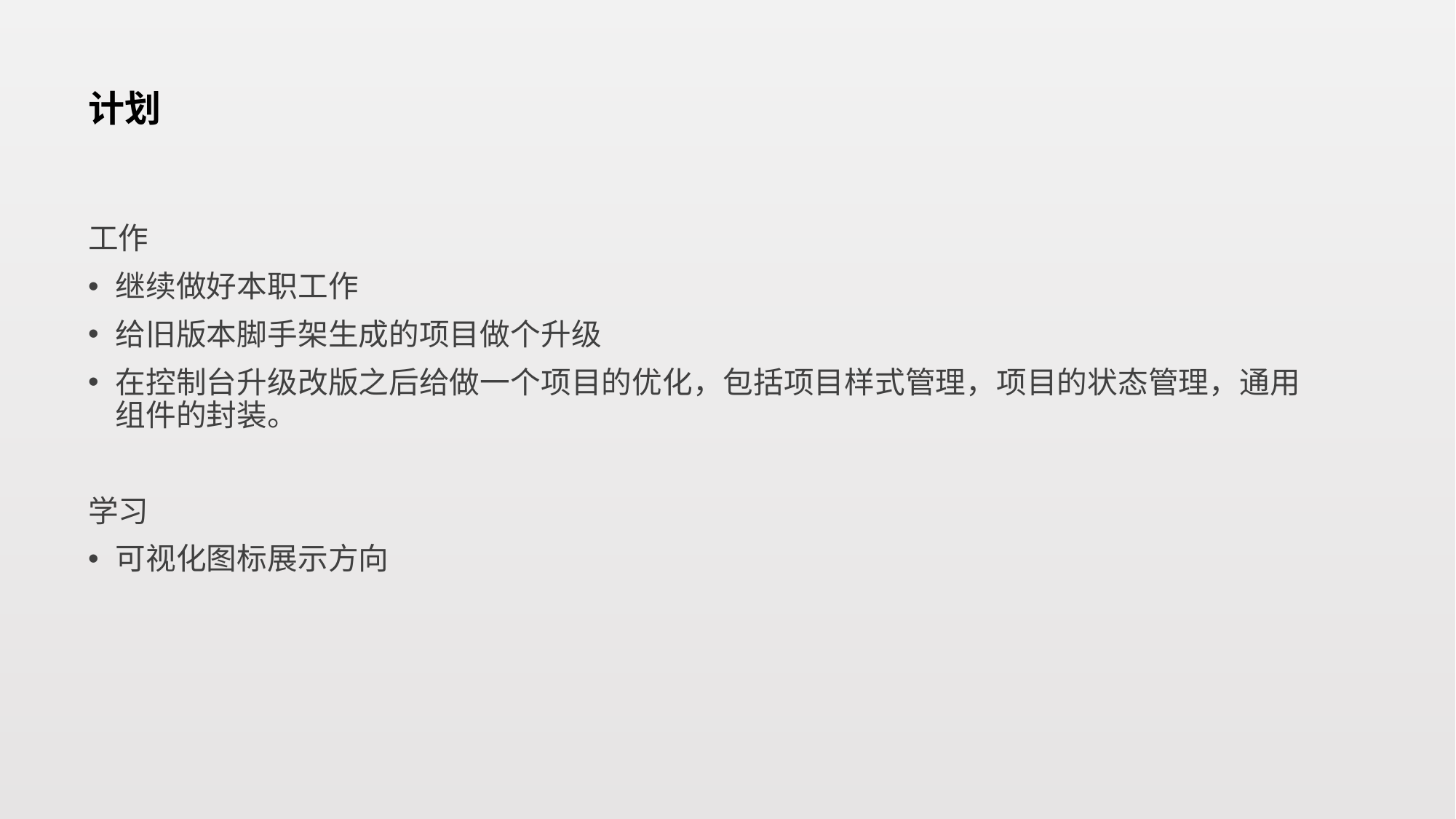

# 计划
工作
继续做好本职工作
给旧版本脚手架生成的项目做个升级
在控制台升级改版之后给做一个项目的优化，包括项目样式管理，项目的状态管理，通用组件的封装。

学习
可视化图标展示方向